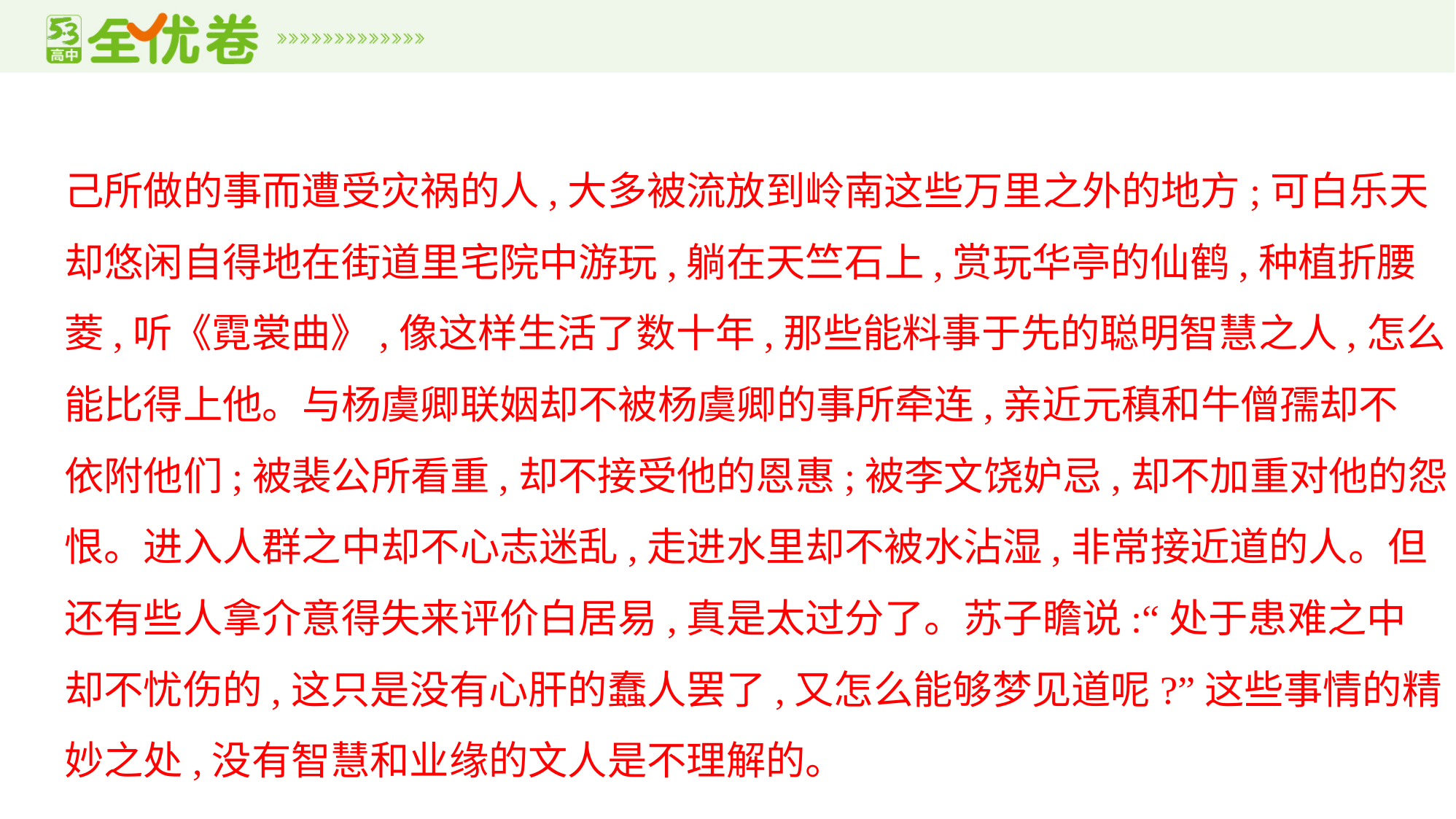

己所做的事而遭受灾祸的人,大多被流放到岭南这些万里之外的地方;可白乐天
却悠闲自得地在街道里宅院中游玩,躺在天竺石上,赏玩华亭的仙鹤,种植折腰
菱,听《霓裳曲》,像这样生活了数十年,那些能料事于先的聪明智慧之人,怎么
能比得上他。与杨虞卿联姻却不被杨虞卿的事所牵连,亲近元稹和牛僧孺却不
依附他们;被裴公所看重,却不接受他的恩惠;被李文饶妒忌,却不加重对他的怨
恨。进入人群之中却不心志迷乱,走进水里却不被水沾湿,非常接近道的人。但
还有些人拿介意得失来评价白居易,真是太过分了。苏子瞻说:“处于患难之中
却不忧伤的,这只是没有心肝的蠢人罢了,又怎么能够梦见道呢?”这些事情的精妙之处,没有智慧和业缘的文人是不理解的。